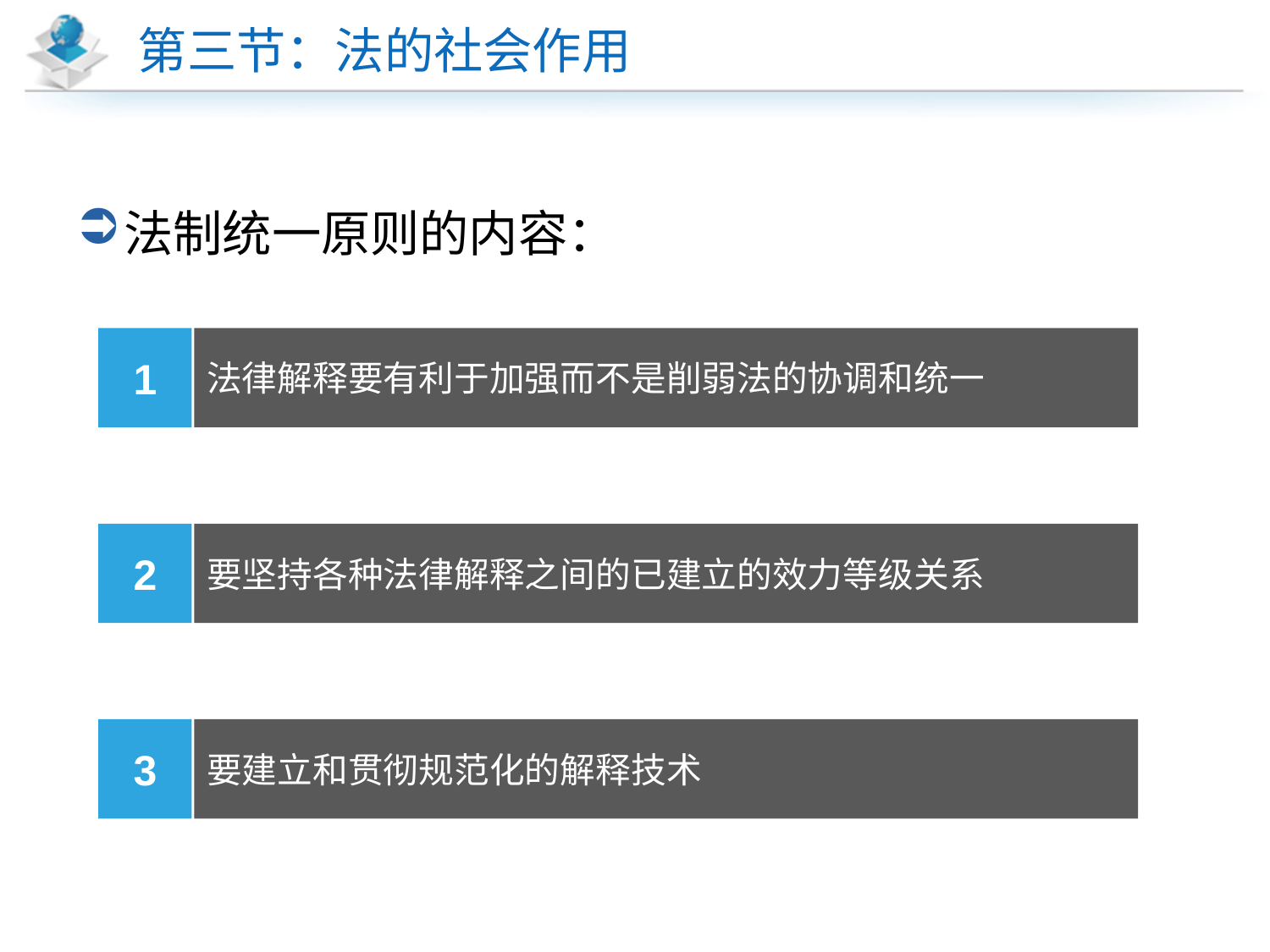

# 第三节：法的社会作用
法制统一原则的内容：
1
法律解释要有利于加强而不是削弱法的协调和统一
2
要坚持各种法律解释之间的已建立的效力等级关系
3
要建立和贯彻规范化的解释技术